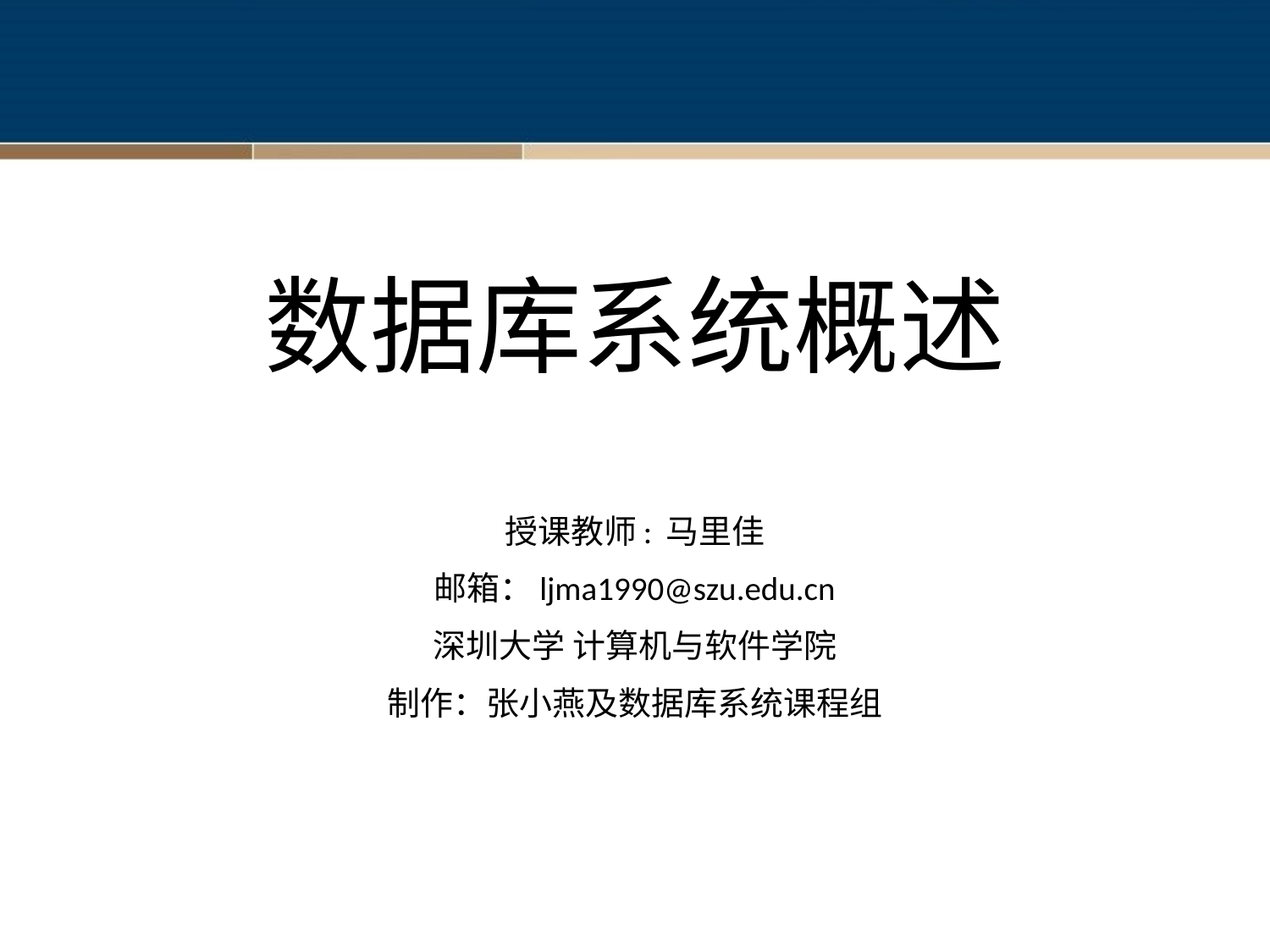

# 数据库系统概述
授课教师: 马里佳
邮箱：ljma1990@szu.edu.cn
深圳大学 计算机与软件学院
制作：张小燕及数据库系统课程组